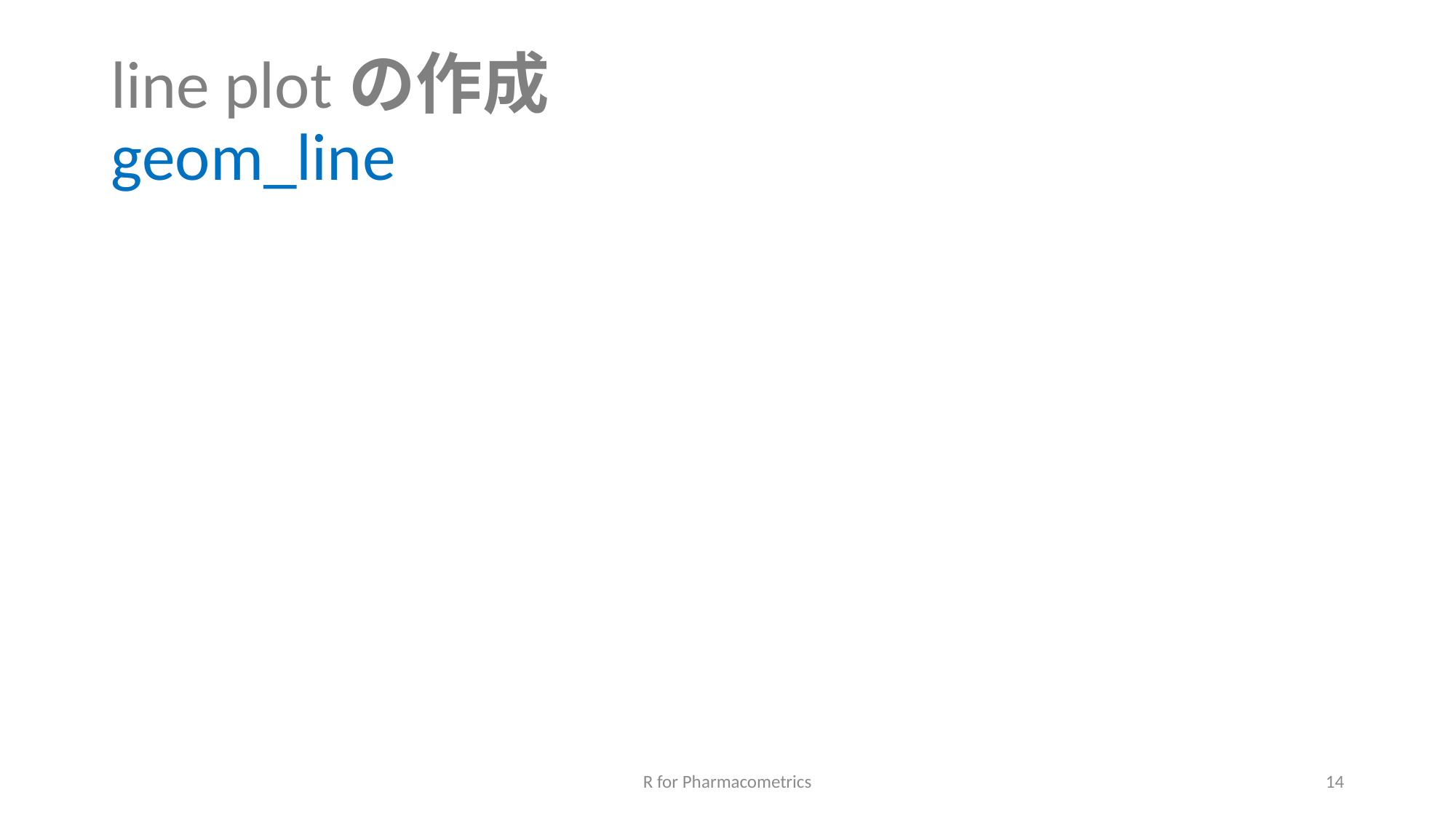

# line plotの作成 geom_line

R for Pharmacometrics
14